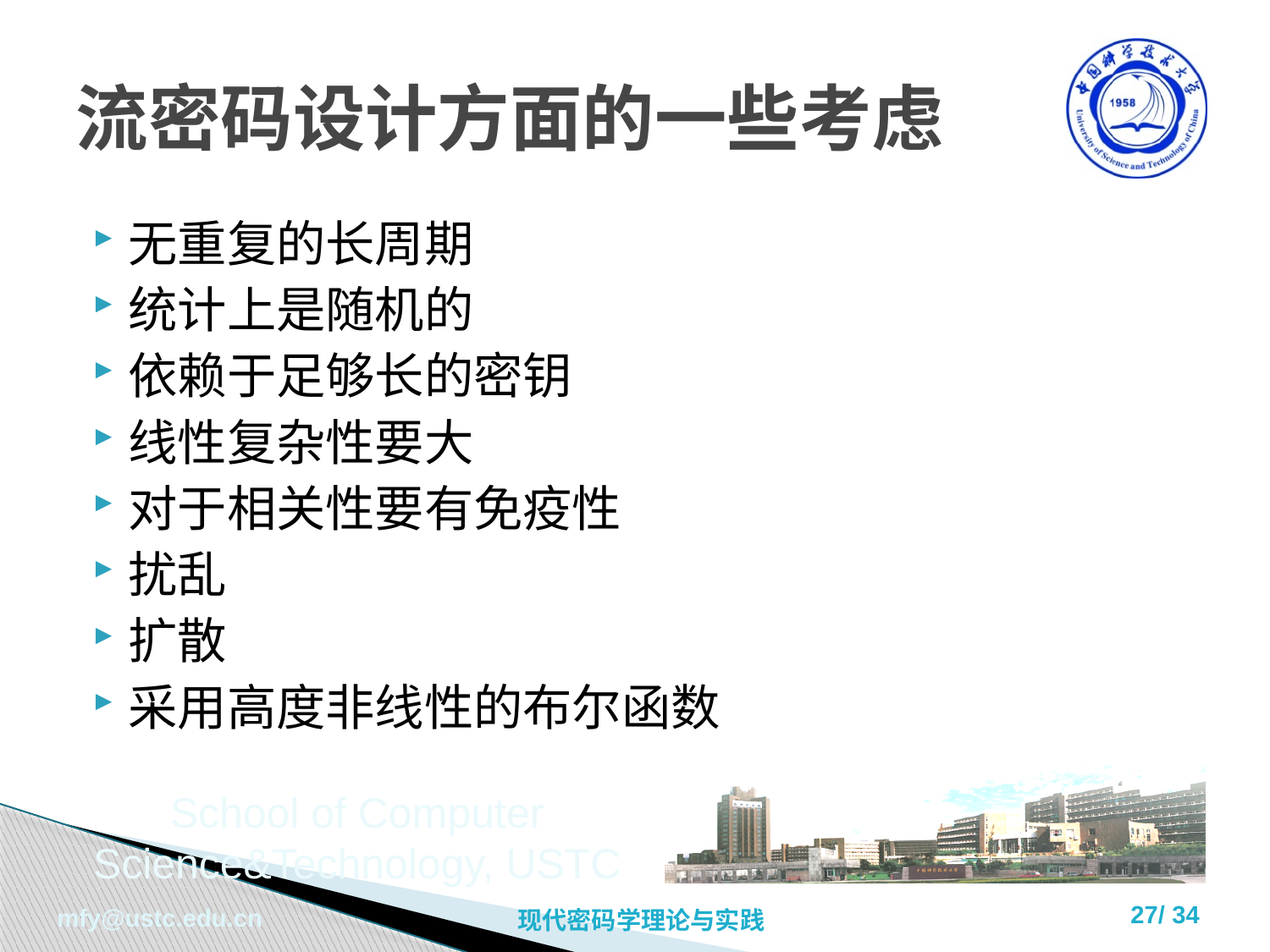

# 流密码设计方面的一些考虑
无重复的长周期
统计上是随机的
依赖于足够长的密钥
线性复杂性要大
对于相关性要有免疫性
扰乱
扩散
采用高度非线性的布尔函数